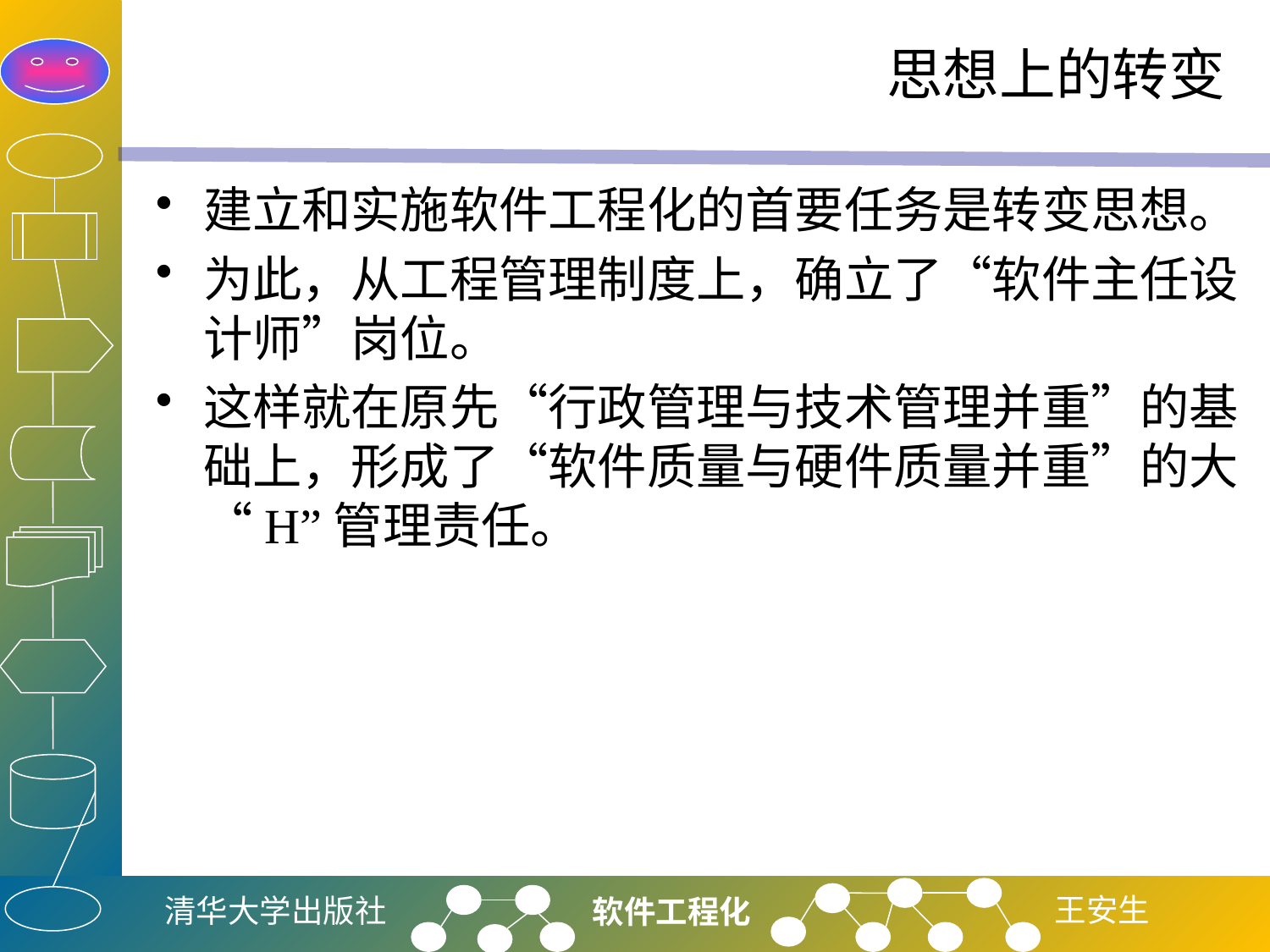

# 思想上的转变
建立和实施软件工程化的首要任务是转变思想。
为此，从工程管理制度上，确立了“软件主任设计师”岗位。
这样就在原先“行政管理与技术管理并重”的基础上，形成了“软件质量与硬件质量并重”的大“H”管理责任。